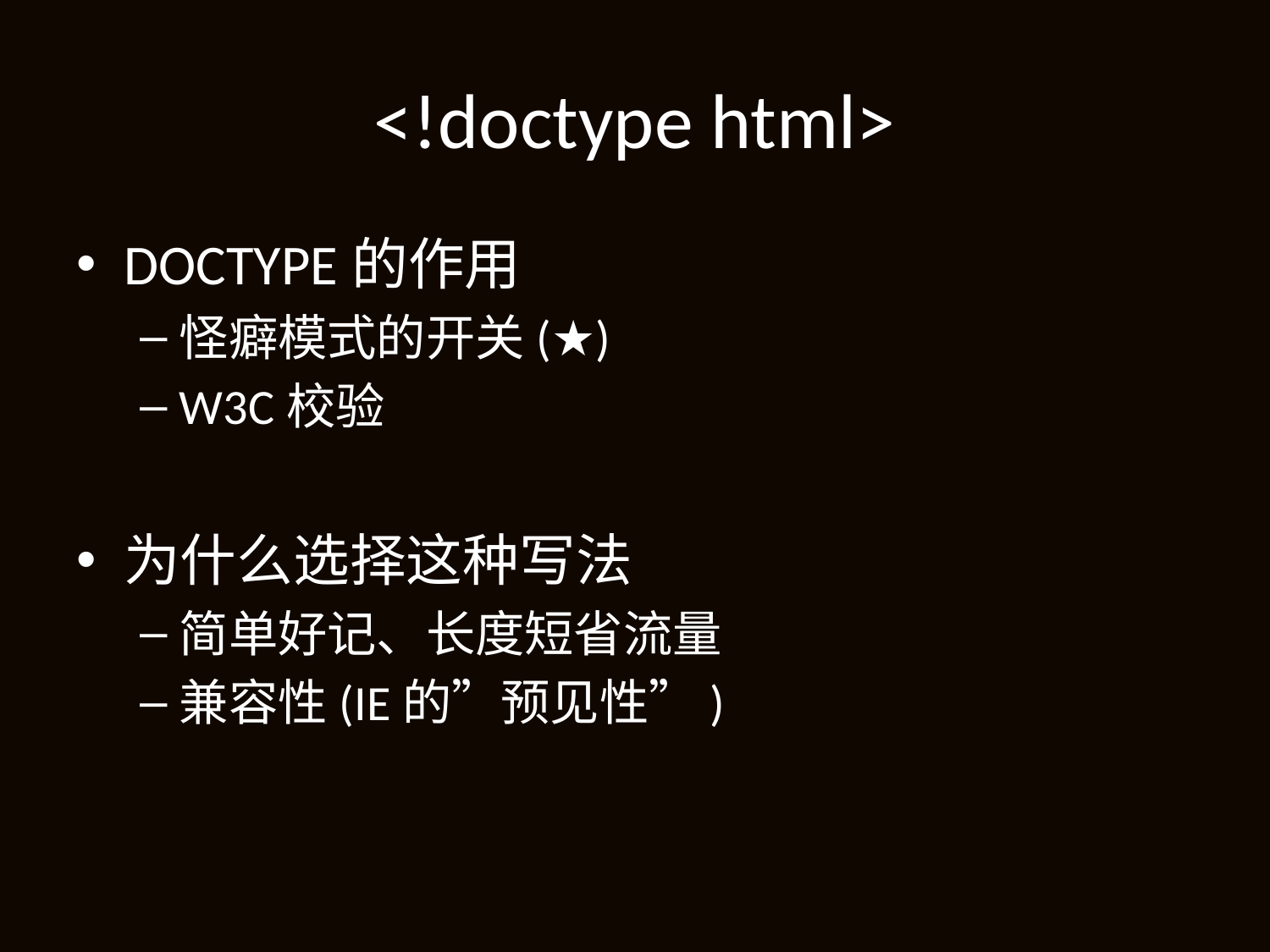

# <!doctype html>
DOCTYPE的作用
怪癖模式的开关(★)
W3C校验

为什么选择这种写法
简单好记、长度短省流量
兼容性(IE的”预见性”)